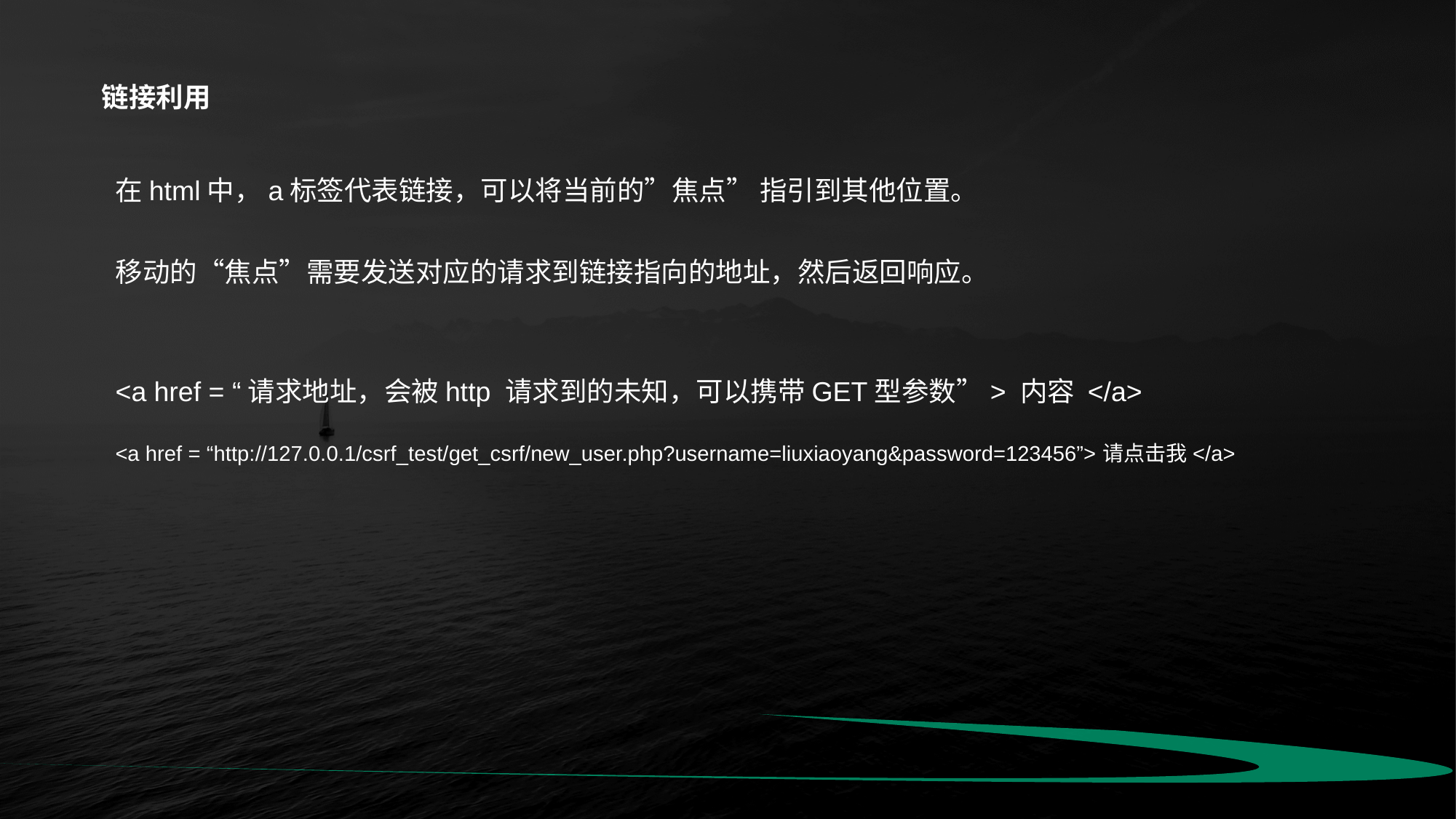

链接利用
在html中，a标签代表链接，可以将当前的”焦点” 指引到其他位置。
移动的“焦点”需要发送对应的请求到链接指向的地址，然后返回响应。
<a href = “请求地址，会被http 请求到的未知，可以携带GET型参数”> 内容 </a>

<a href = “http://127.0.0.1/csrf_test/get_csrf/new_user.php?username=liuxiaoyang&password=123456”>请点击我</a>